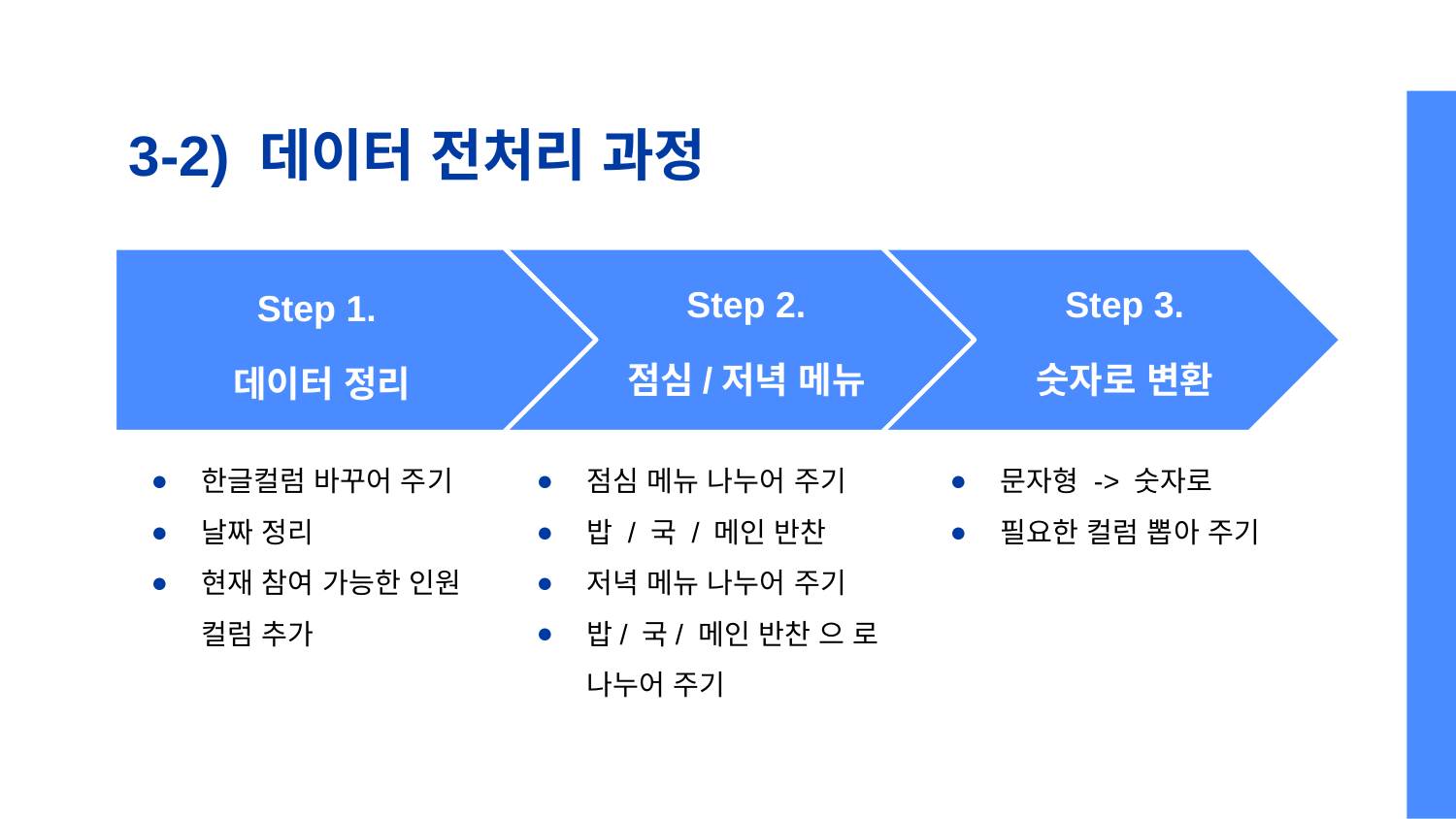

# 3-2) 데이터 전처리 과정

Step 2.
점심/저녁 메뉴
Step 3.
숫자로 변환
Step 1.
데이터 정리
한글컬럼 바꾸어 주기
날짜 정리
현재 참여 가능한 인원 컬럼 추가

점심 메뉴 나누어 주기
밥 / 국 / 메인 반찬
저녁 메뉴 나누어 주기
밥/ 국/ 메인 반찬 으 로 나누어 주기
문자형 -> 숫자로
필요한 컬럼 뽑아 주기